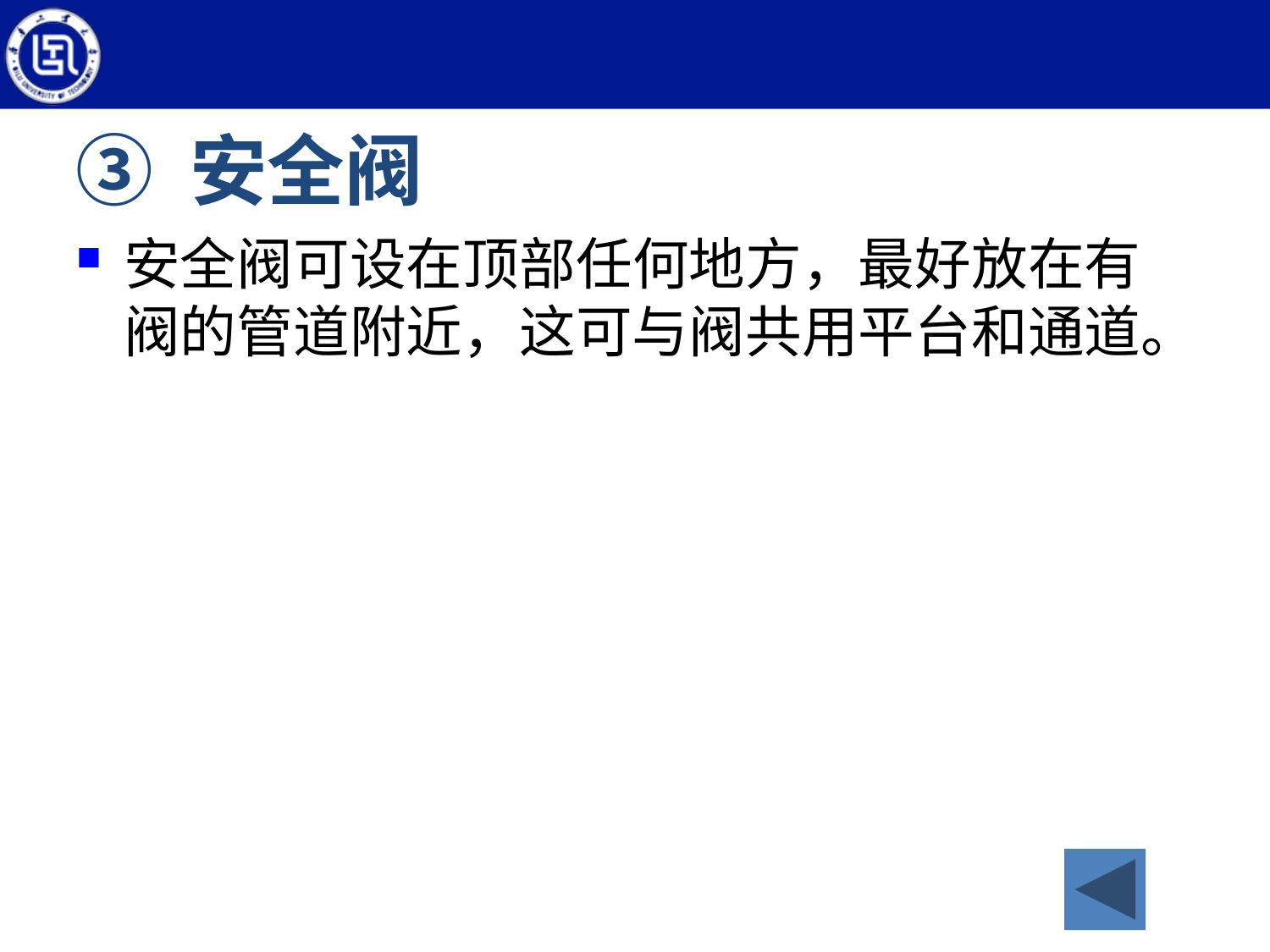

# ③ 安全阀
安全阀可设在顶部任何地方，最好放在有阀的管道附近，这可与阀共用平台和通道。